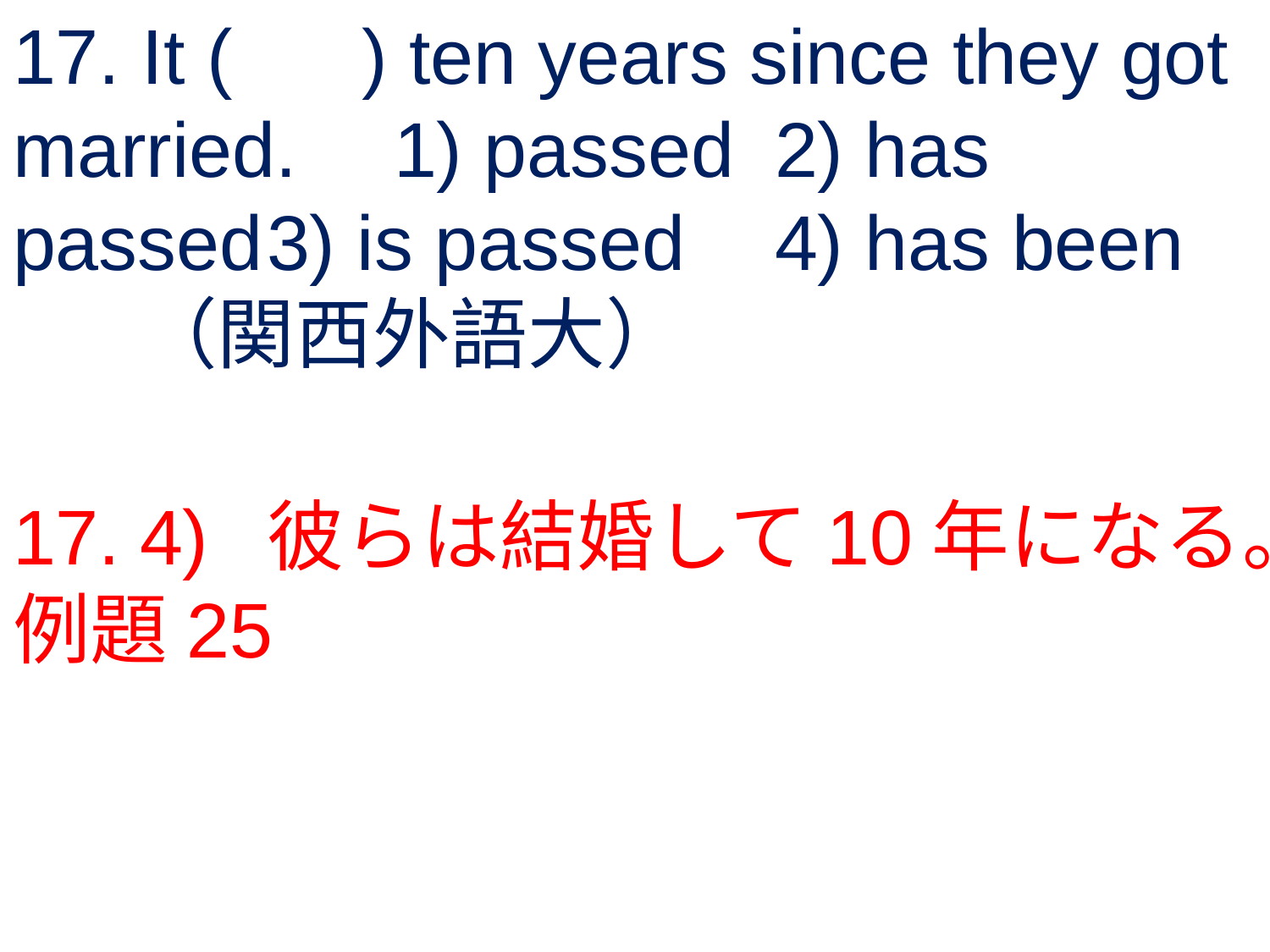

# 17. It (      ) ten years since they got married.	1) passed	2) has passed	3) is passed	4) has been	（関西外語大）
17.	4) 	彼らは結婚して10年になる。例題25